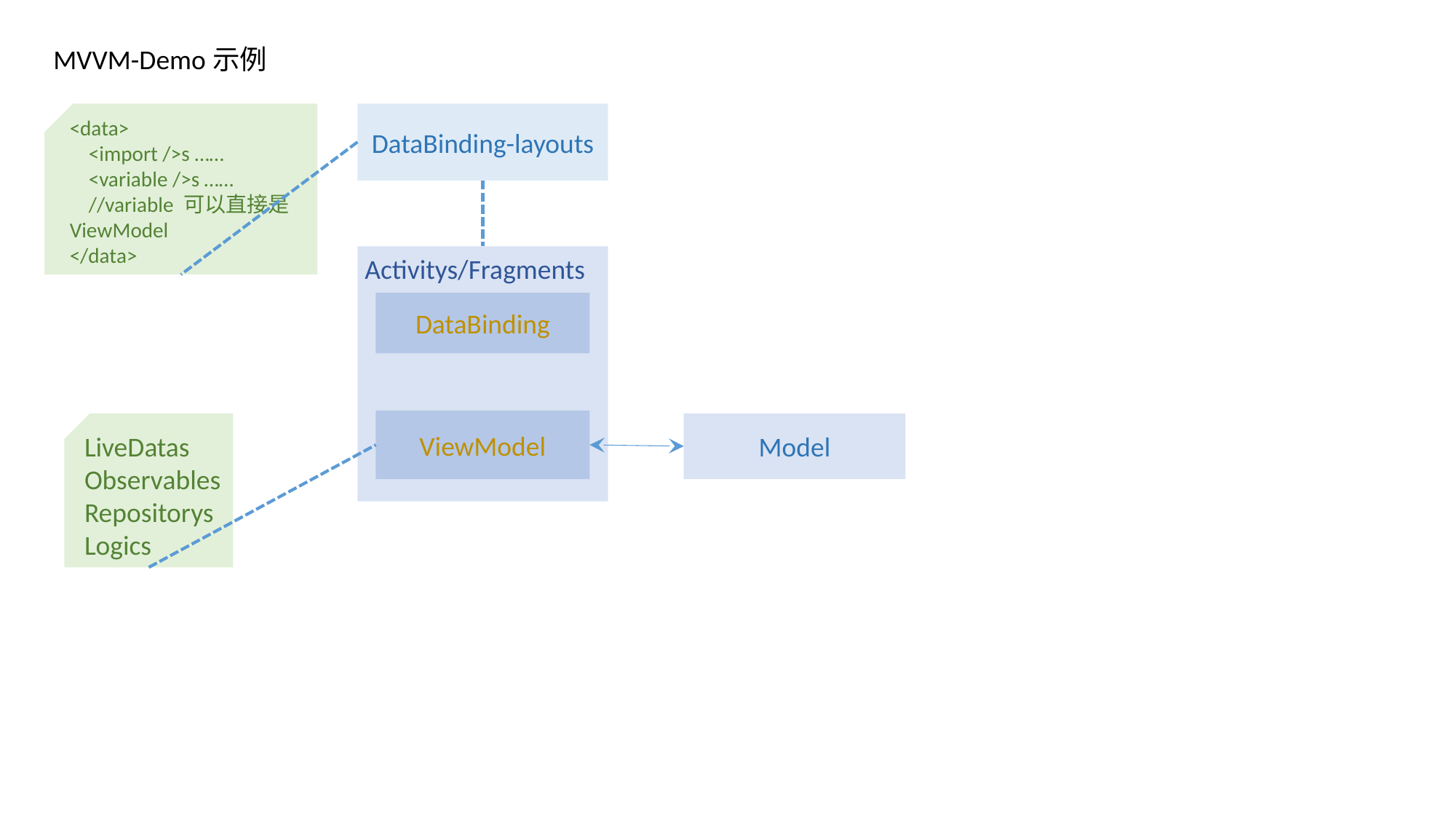

MVVM-Demo示例

DataBinding-layouts
<data>
    <import />s ……
    <variable />s ……
    //variable 可以直接是ViewModel
</data>
Activitys/Fragments

DataBinding
ViewModel

Model
LiveDatas
Observables
Repositorys
Logics